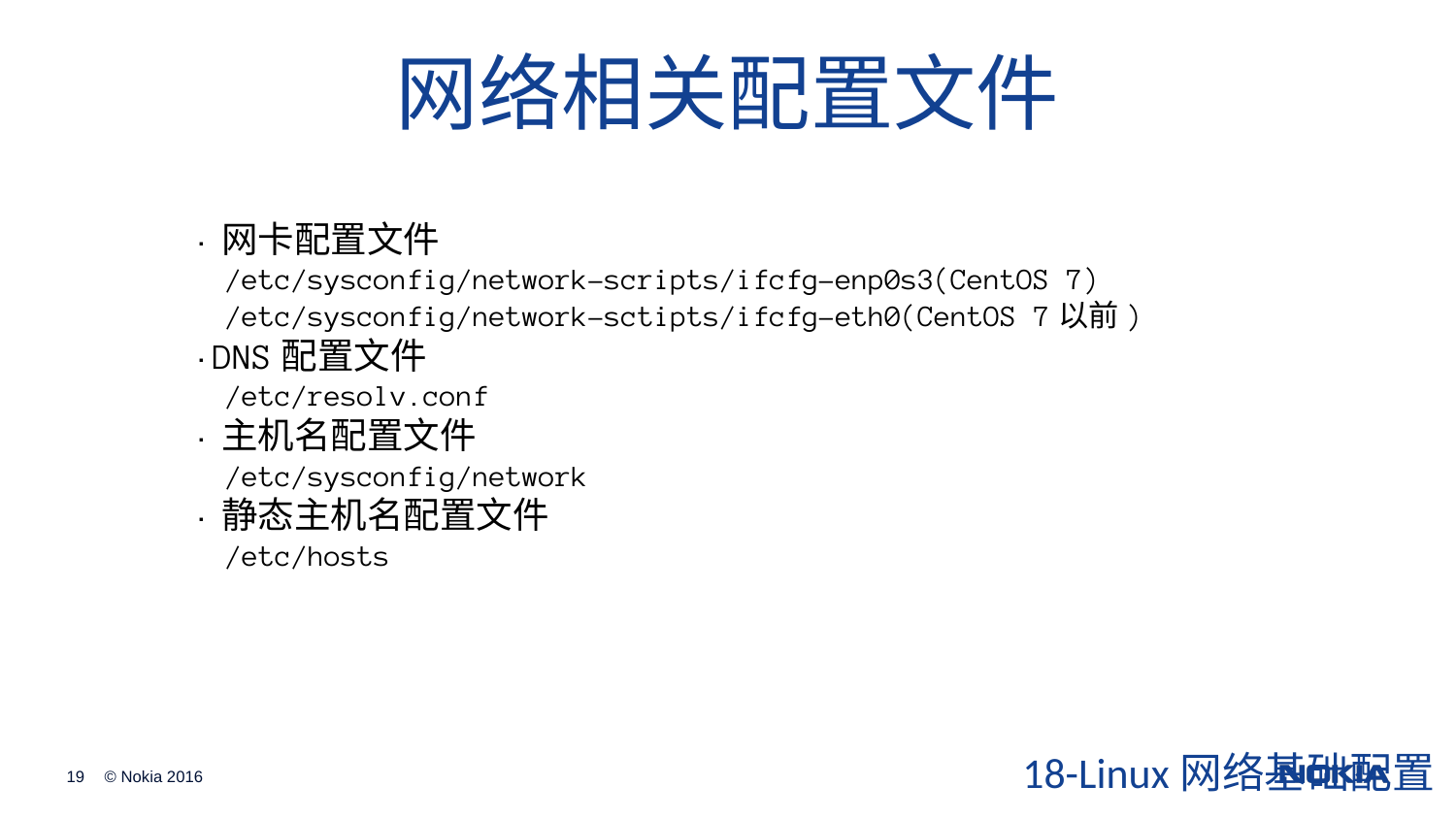

# 网络相关配置文件
·网卡配置文件
  /etc/sysconfig/network-scripts/ifcfg-enp0s3(CentOS 7)
  /etc/sysconfig/network-sctipts/ifcfg-eth0(CentOS 7以前)
·DNS配置文件
  /etc/resolv.conf
·主机名配置文件
  /etc/sysconfig/network
·静态主机名配置文件
  /etc/hosts
18-Linux网络基础配置